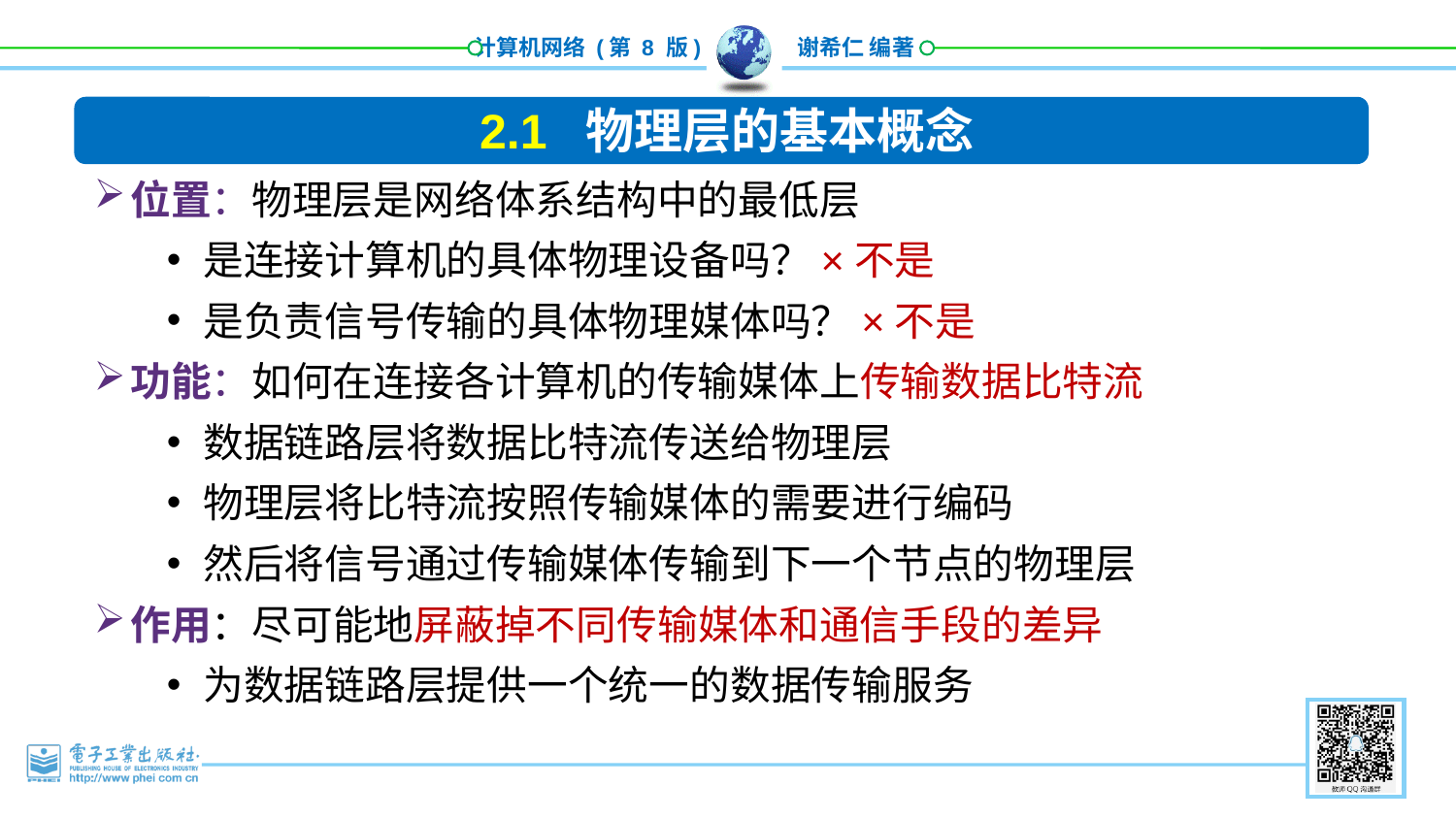

2.1  物理层的基本概念
位置：物理层是网络体系结构中的最低层
是连接计算机的具体物理设备吗？×不是
是负责信号传输的具体物理媒体吗？×不是
功能：如何在连接各计算机的传输媒体上传输数据比特流
数据链路层将数据比特流传送给物理层
物理层将比特流按照传输媒体的需要进行编码
然后将信号通过传输媒体传输到下一个节点的物理层
作用：尽可能地屏蔽掉不同传输媒体和通信手段的差异
为数据链路层提供一个统一的数据传输服务